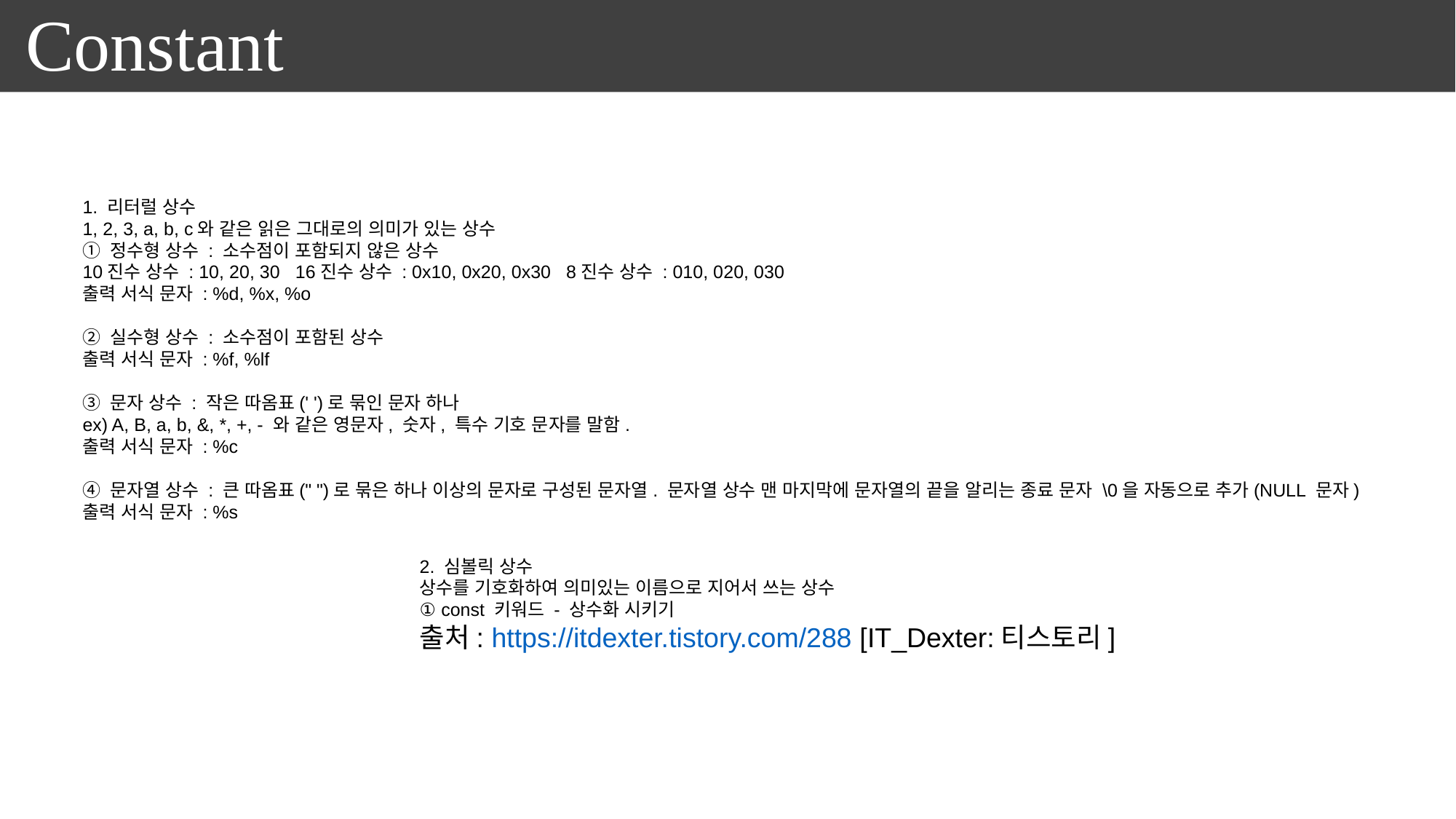

Constant
1. 리터럴 상수
1, 2, 3, a, b, c와 같은 읽은 그대로의 의미가 있는 상수
① 정수형 상수 : 소수점이 포함되지 않은 상수
10진수 상수 : 10, 20, 30   16진수 상수 : 0x10, 0x20, 0x30   8진수 상수 : 010, 020, 030
출력 서식 문자 : %d, %x, %o

② 실수형 상수 : 소수점이 포함된 상수
출력 서식 문자 : %f, %lf

③ 문자 상수 : 작은 따옴표(' ')로 묶인 문자 하나
ex) A, B, a, b, &, *, +, - 와 같은 영문자, 숫자, 특수 기호 문자를 말함.
출력 서식 문자 : %c

④ 문자열 상수 : 큰 따옴표(" ")로 묶은 하나 이상의 문자로 구성된 문자열. 문자열 상수 맨 마지막에 문자열의 끝을 알리는 종료 문자 \0을 자동으로 추가(NULL 문자)
출력 서식 문자 : %s
2. 심볼릭 상수
상수를 기호화하여 의미있는 이름으로 지어서 쓰는 상수
① const 키워드 - 상수화 시키기
출처: https://itdexter.tistory.com/288 [IT_Dexter:티스토리]